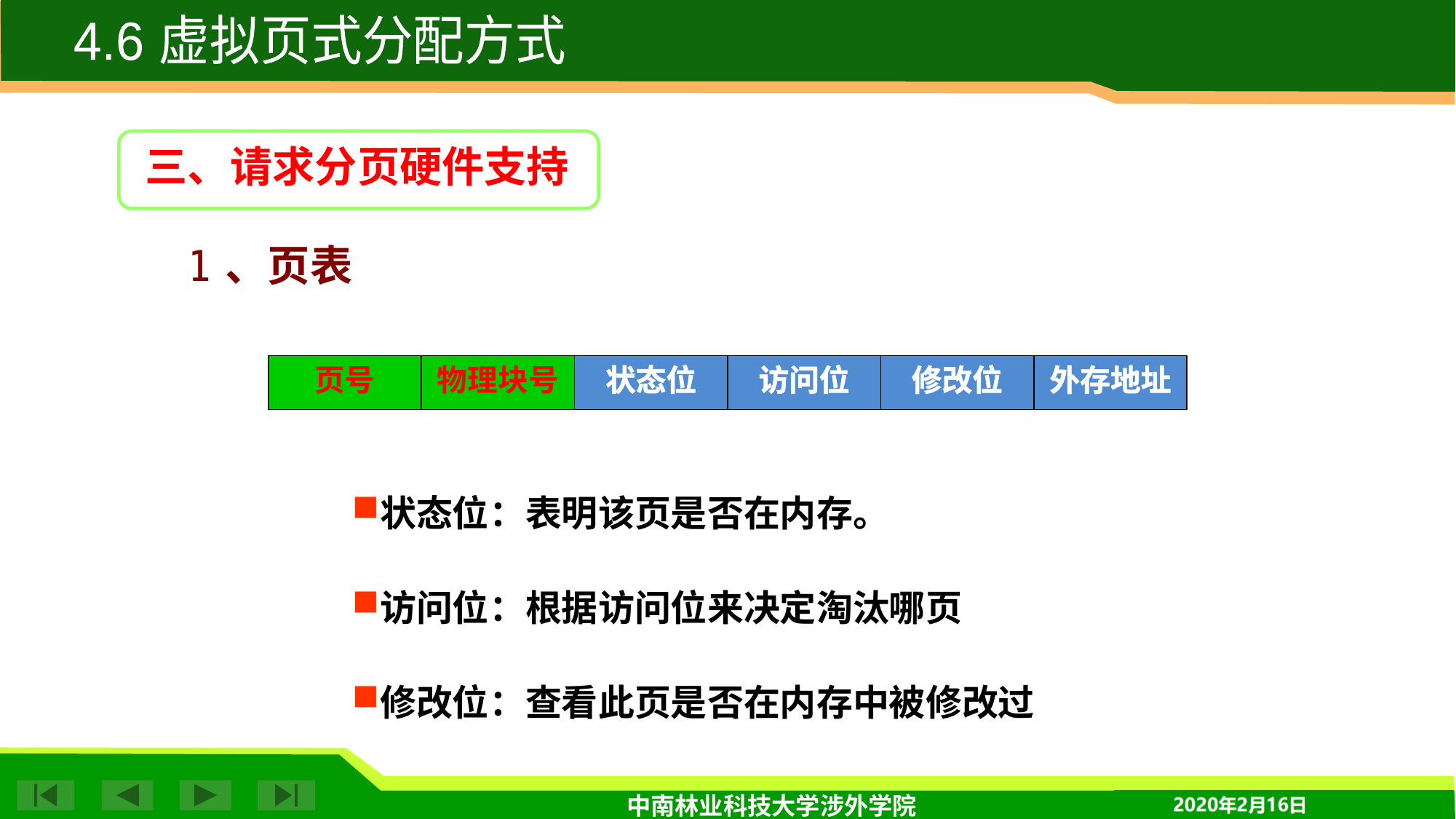

4.6 虚拟页式分配方式

三、请求分页硬件支持
1、页表

状态位：表明该页是否在内存。
访问位：根据访问位来决定淘汰哪页
修改位：查看此页是否在内存中被修改过
页号
物理块号
状态位
访问位
修改位
外存地址